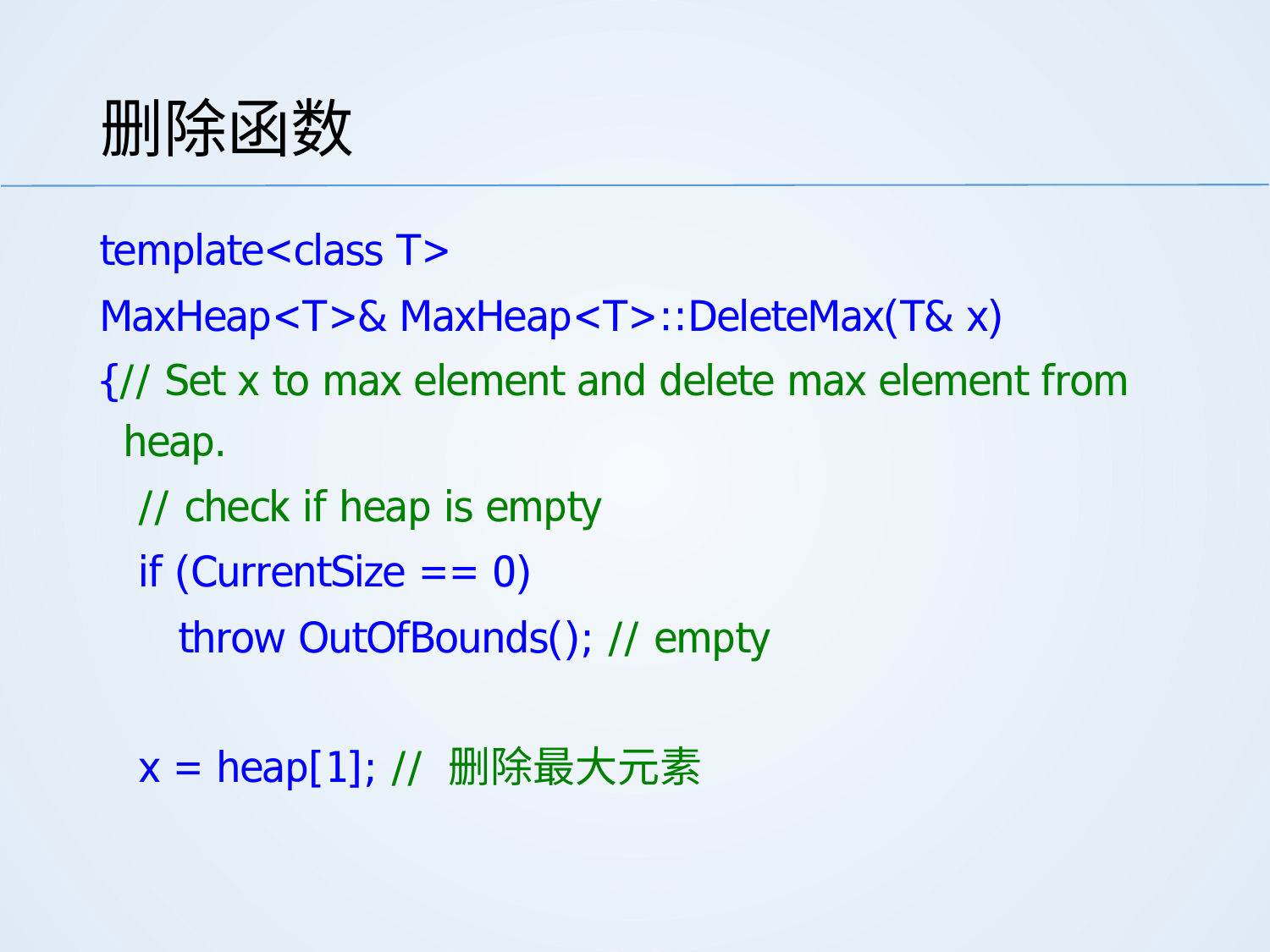

# 删除函数
template<class T>
MaxHeap<T>& MaxHeap<T>::DeleteMax(T& x)
{// Set x to max element and delete max element from heap.
   // check if heap is empty
   if (CurrentSize == 0)
      throw OutOfBounds(); // empty

   x = heap[1]; // 删除最大元素